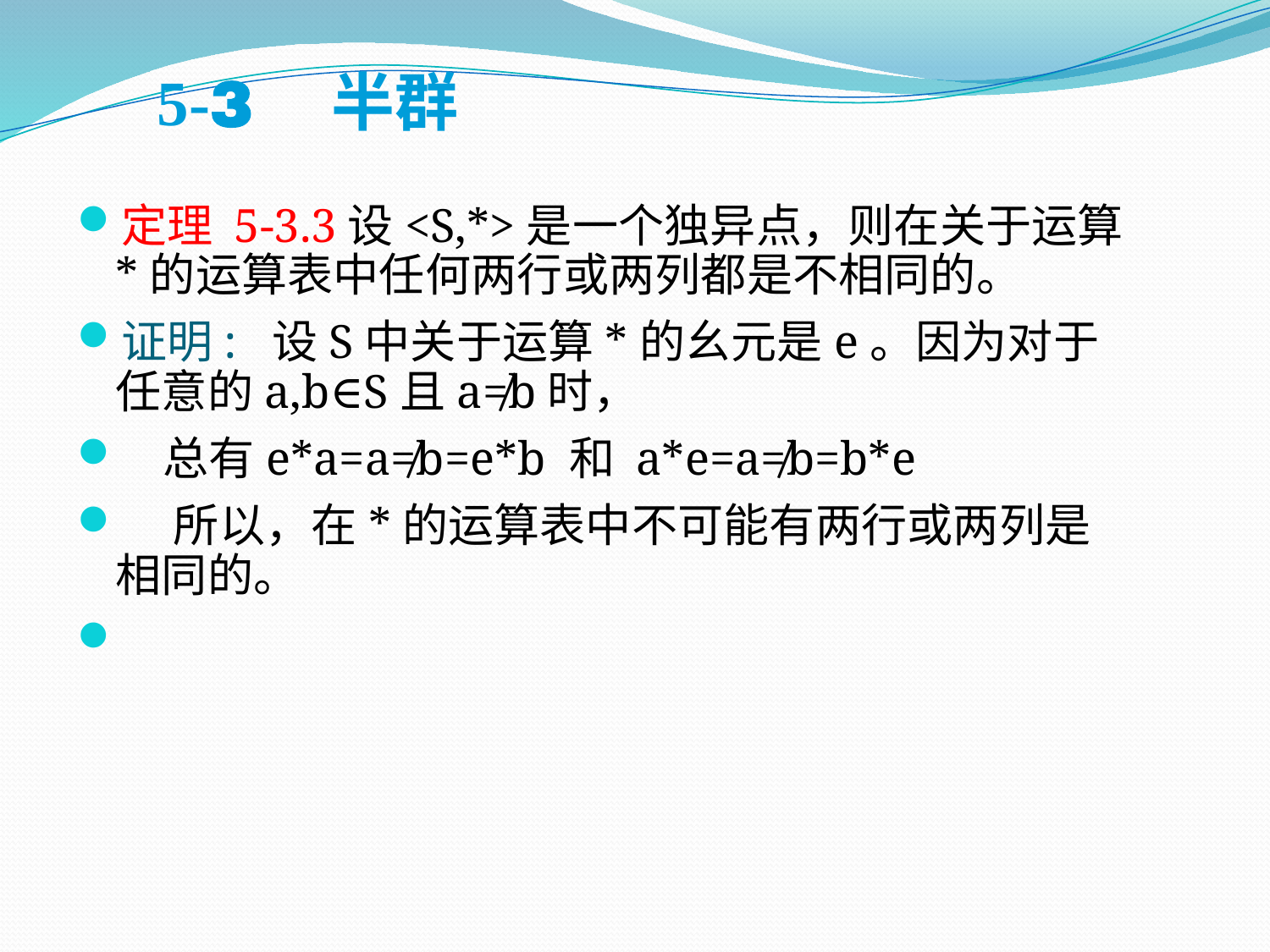

5-3　半群
定理 5-3.3设<S,*>是一个独异点，则在关于运算*的运算表中任何两行或两列都是不相同的。
证明:  设S中关于运算*的幺元是e。因为对于任意的a,b∈S且a≠b时，
   总有e*a=a≠b=e*b 和 a*e=a≠b=b*e
    所以，在*的运算表中不可能有两行或两列是相同的。